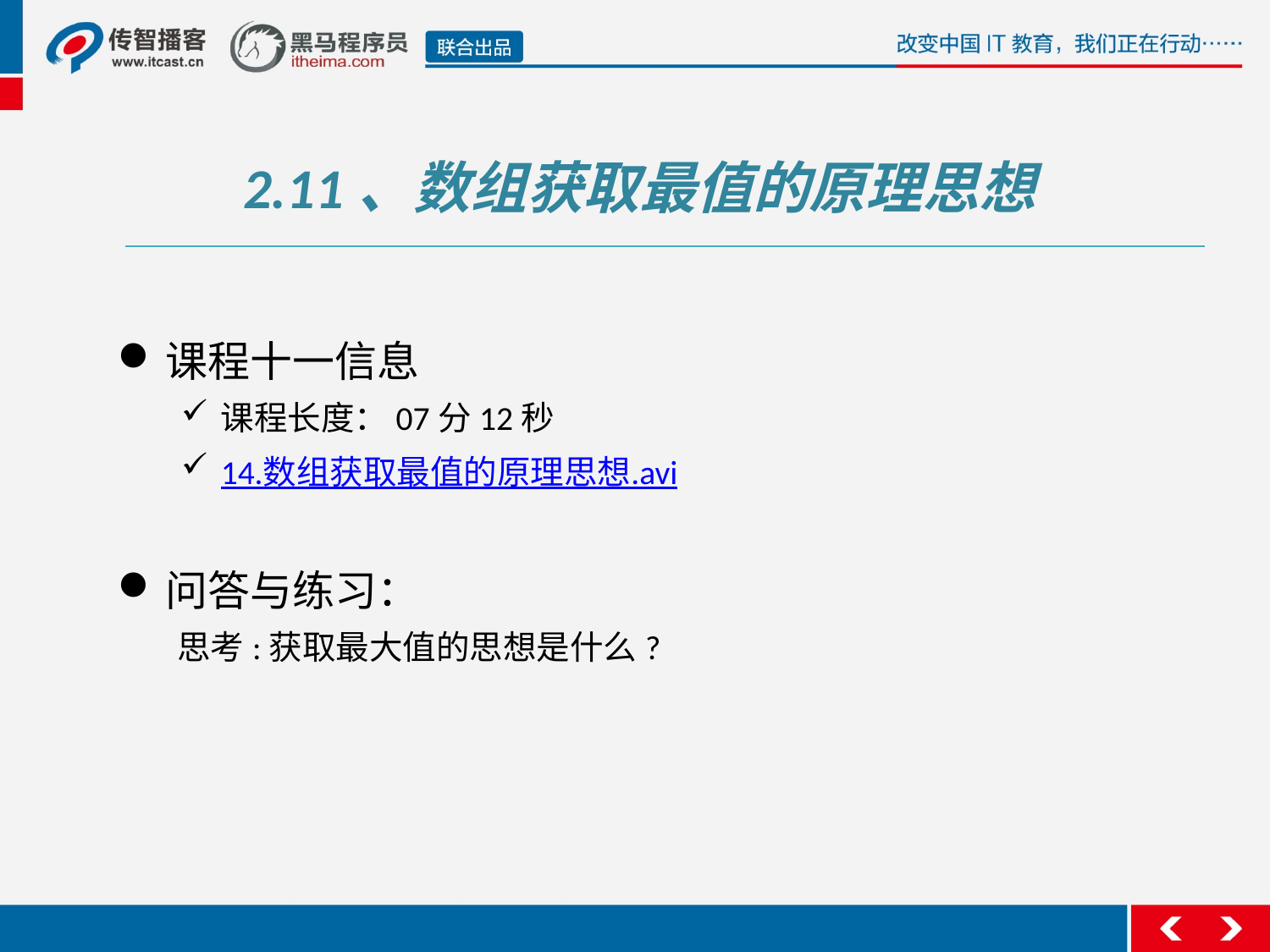

2.11、数组获取最值的原理思想

课程十一信息
课程长度：07分12秒
14.数组获取最值的原理思想.avi

问答与练习：
       思考:获取最大值的思想是什么?